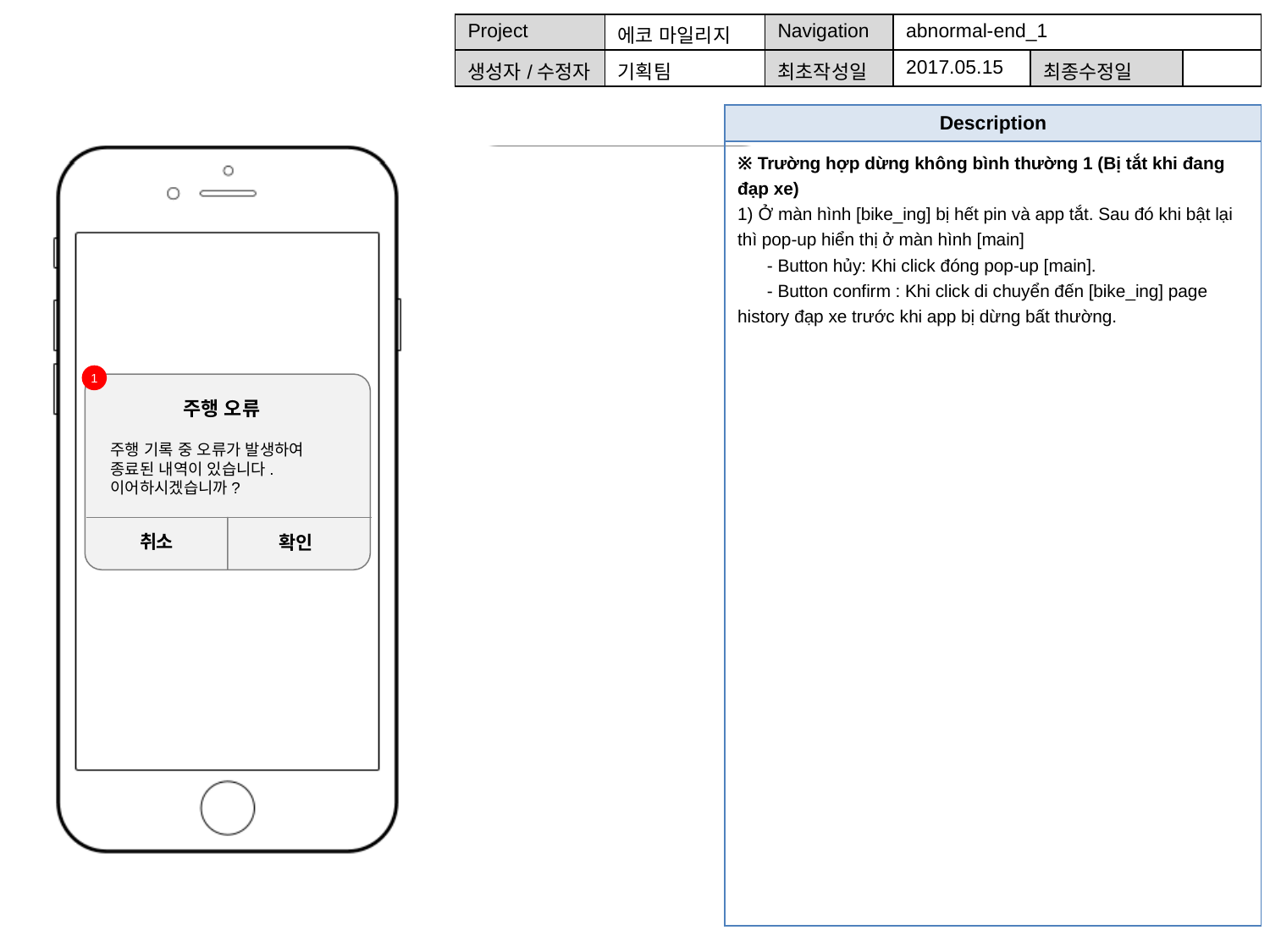

| Project | 에코 마일리지 | Navigation | abnormal-end\_1 |  |  |
| --- | --- | --- | --- | --- | --- |
| 생성자/수정자 | 기획팀 | 최초작성일 | 2017.05.15 | 최종수정일 |  |
| Description |
| --- |
| ※ Trường hợp dừng không bình thường 1 (Bị tắt khi đang đạp xe) 1) Ở màn hình [bike\_ing] bị hết pin và app tắt. Sau đó khi bật lại thì pop-up hiển thị ở màn hình [main] - Button hủy: Khi click đóng pop-up [main]. - Button confirm : Khi click di chuyển đến [bike\_ing] page history đạp xe trước khi app bị dừng bất thường. |

1

주행 오류
성공확률 50%
주행 기록 중 오류가 발생하여 종료된 내역이 있습니다. 이어하시겠습니까?
취소
확인